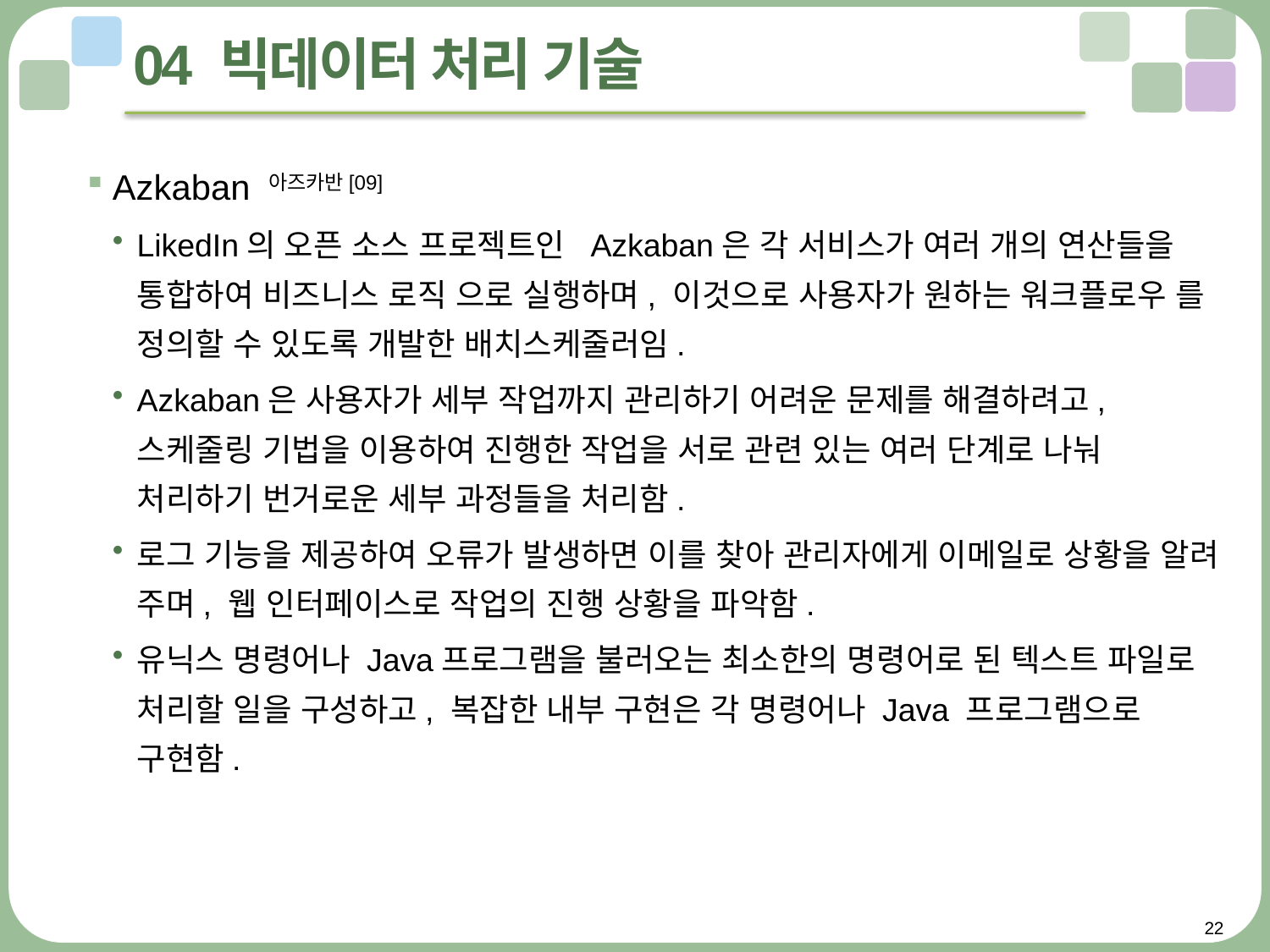

# 04 빅데이터 처리 기술
Azkaban 아즈카반[09]
LikedIn의 오픈 소스 프로젝트인  Azkaban은 각 서비스가 여러 개의 연산들을 통합하여 비즈니스 로직 으로 실행하며, 이것으로 사용자가 원하는 워크플로우 를 정의할 수 있도록 개발한 배치스케줄러임.
Azkaban은 사용자가 세부 작업까지 관리하기 어려운 문제를 해결하려고, 스케줄링 기법을 이용하여 진행한 작업을 서로 관련 있는 여러 단계로 나눠 처리하기 번거로운 세부 과정들을 처리함.
로그 기능을 제공하여 오류가 발생하면 이를 찾아 관리자에게 이메일로 상황을 알려 주며, 웹 인터페이스로 작업의 진행 상황을 파악함.
유닉스 명령어나 Java프로그램을 불러오는 최소한의 명령어로 된 텍스트 파일로 처리할 일을 구성하고, 복잡한 내부 구현은 각 명령어나 Java 프로그램으로 구현함.